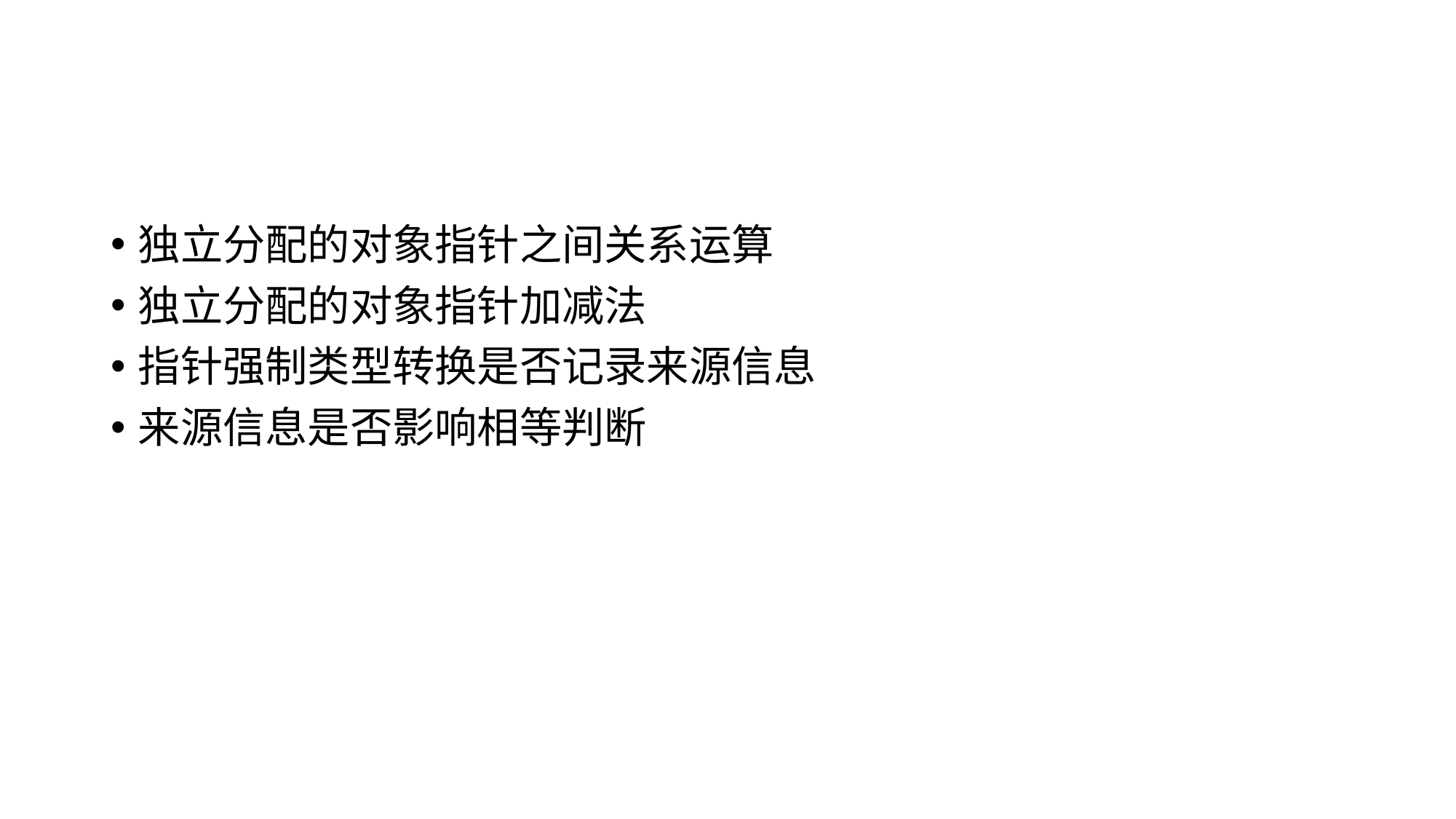

#
独立分配的对象指针之间关系运算
独立分配的对象指针加减法
指针强制类型转换是否记录来源信息
来源信息是否影响相等判断